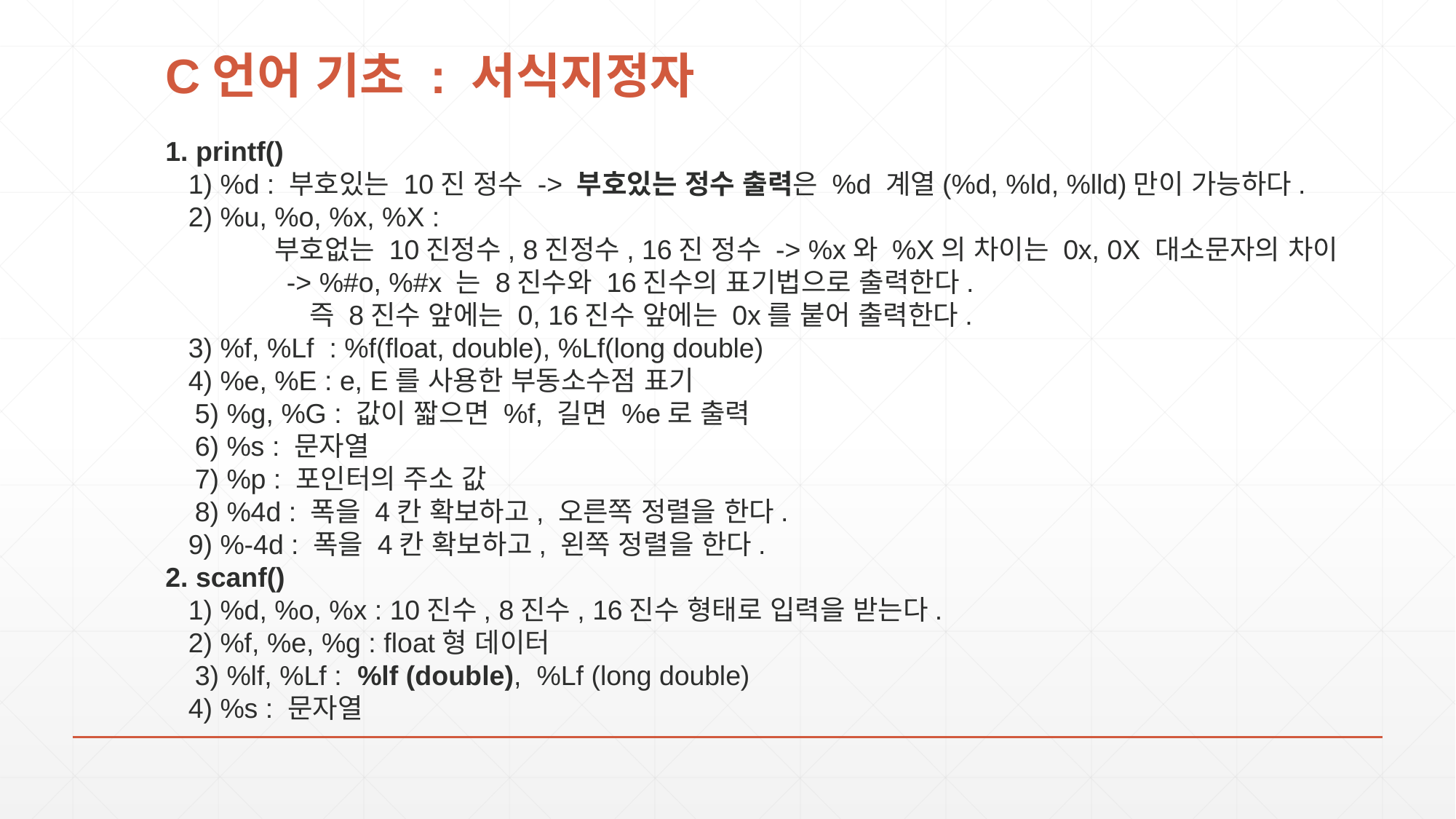

# C언어 기초 : 서식지정자
1. printf()
   1) %d : 부호있는 10진 정수 -> 부호있는 정수 출력은 %d 계열(%d, %ld, %lld)만이 가능하다. 
   2) %u, %o, %x, %X :
	부호없는 10진정수, 8진정수, 16진 정수 -> %x와 %X의 차이는 0x, 0X 대소문자의 차이
               -> %#o, %#x 는 8진수와 16진수의 표기법으로 출력한다.
                  즉 8진수 앞에는 0, 16진수 앞에는 0x를 붙어 출력한다.
   3) %f, %Lf  : %f(float, double), %Lf(long double)
   4) %e, %E : e, E를 사용한 부동소수점 표기
   5) %g, %G : 값이 짧으면 %f, 길면 %e로 출력
   6) %s : 문자열
   7) %p : 포인터의 주소 값
   8) %4d : 폭을 4칸 확보하고, 오른쪽 정렬을 한다.
   9) %-4d : 폭을 4칸 확보하고, 왼쪽 정렬을 한다. 
2. scanf()
   1) %d, %o, %x : 10진수, 8진수, 16진수 형태로 입력을 받는다.
   2) %f, %e, %g : float형 데이터
   3) %lf, %Lf :  %lf (double),  %Lf (long double)
   4) %s : 문자열